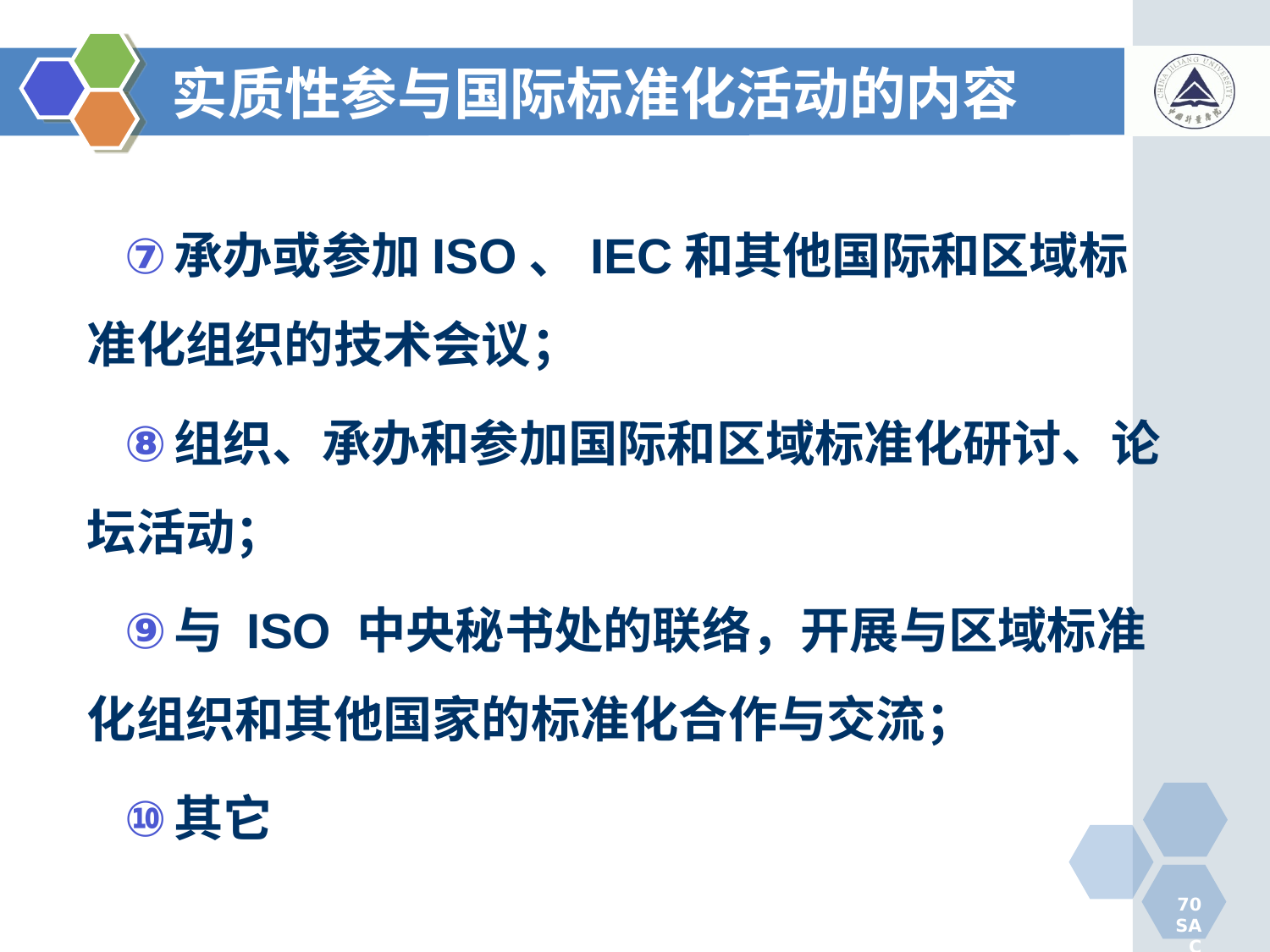

# 实质性参与国际标准化活动的内容
承办或参加ISO、IEC和其他国际和区域标准化组织的技术会议；
组织、承办和参加国际和区域标准化研讨、论坛活动；
与 ISO 中央秘书处的联络，开展与区域标准化组织和其他国家的标准化合作与交流；
其它
70SAC